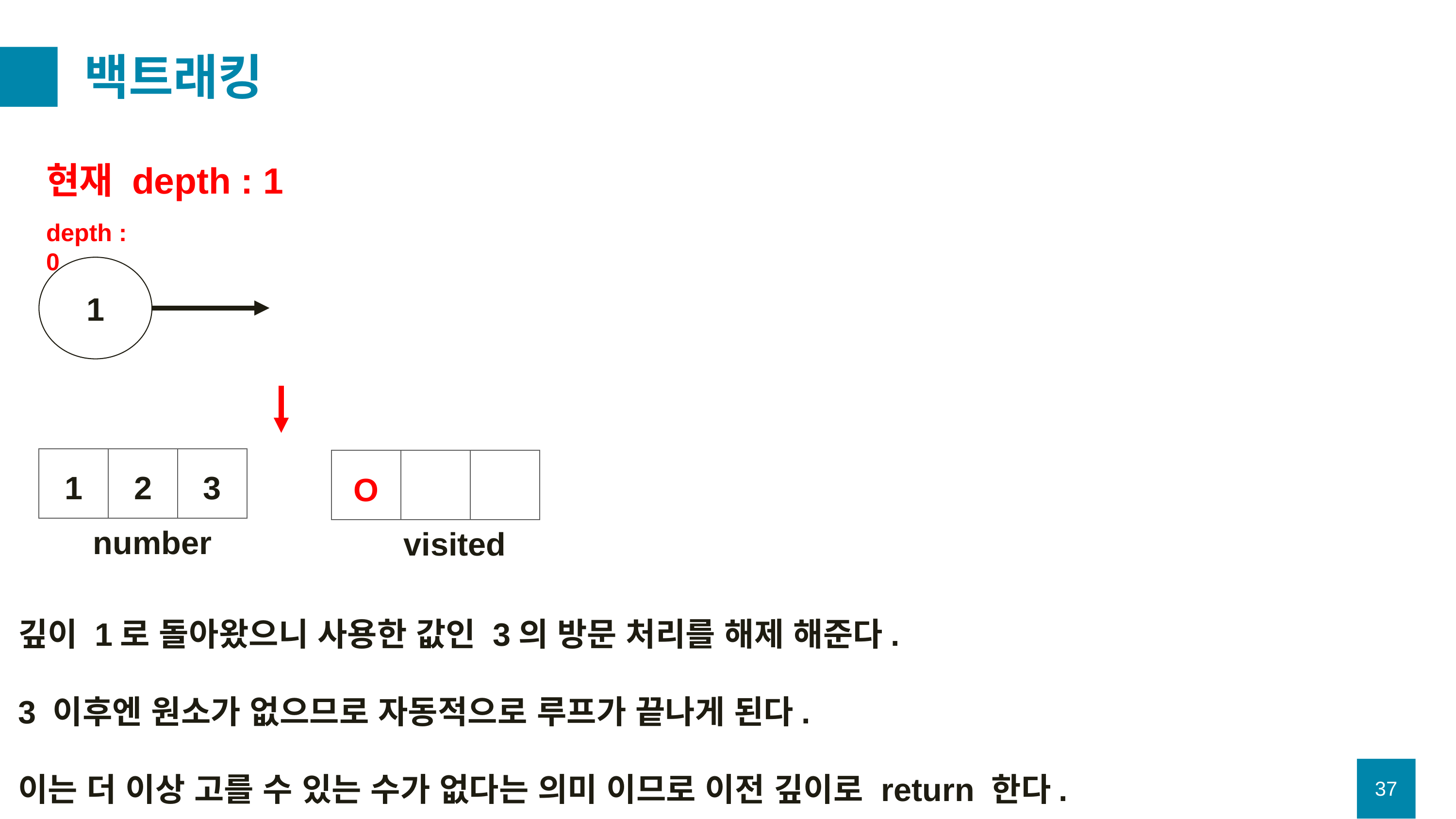

# 백트래킹
현재 depth : 1
depth : 0
1
| 1 | 2 | 3 |
| --- | --- | --- |
| O |  |  |
| --- | --- | --- |
number
visited
깊이 1로 돌아왔으니 사용한 값인 3의 방문 처리를 해제 해준다.

3 이후엔 원소가 없으므로 자동적으로 루프가 끝나게 된다.

이는 더 이상 고를 수 있는 수가 없다는 의미 이므로 이전 깊이로 return 한다.
37